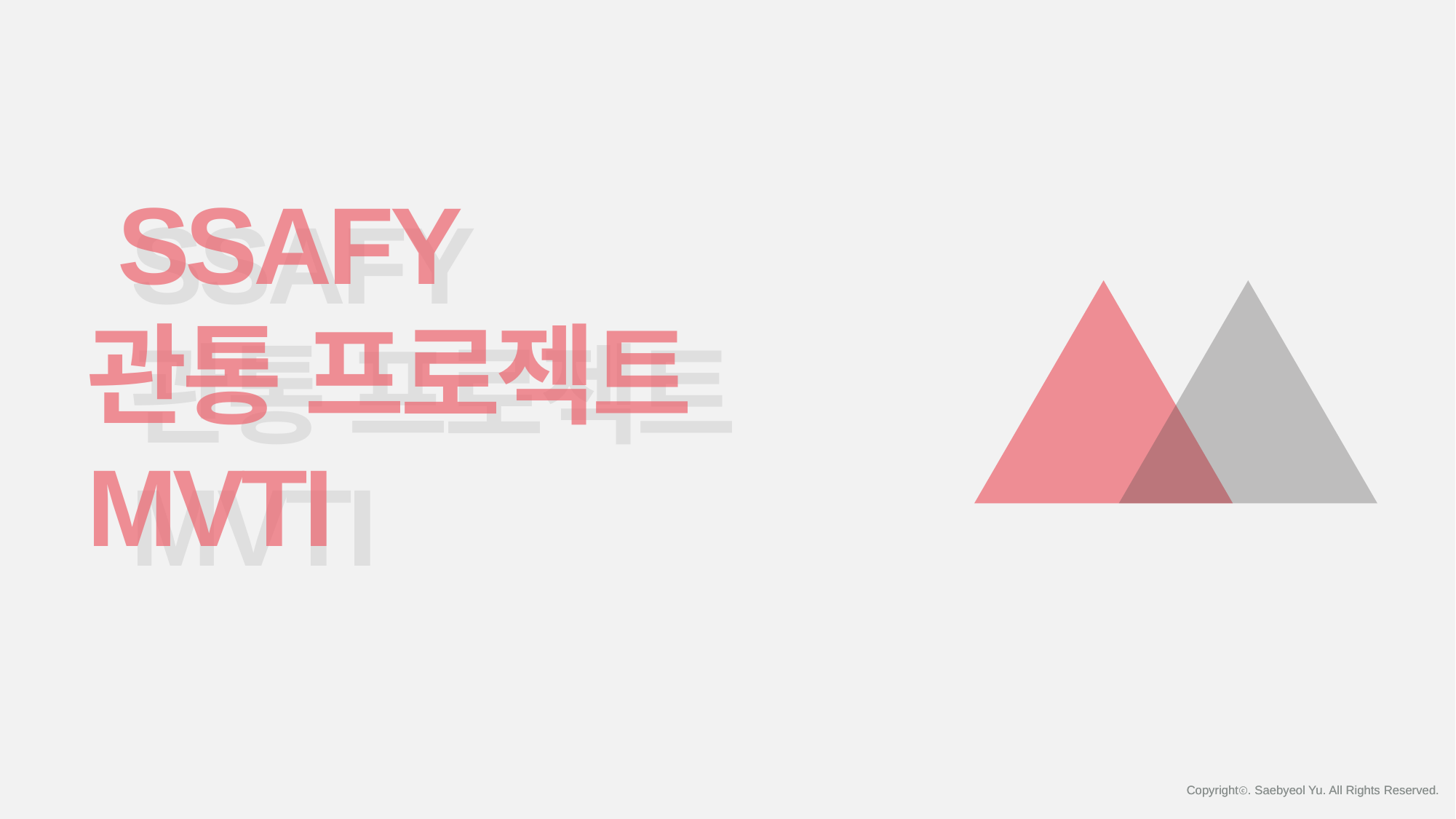

SSAFY
관통 프로젝트
MVTI
SSAFY
관통 프로젝트
MVTI

Copyrightⓒ. Saebyeol Yu. All Rights Reserved.